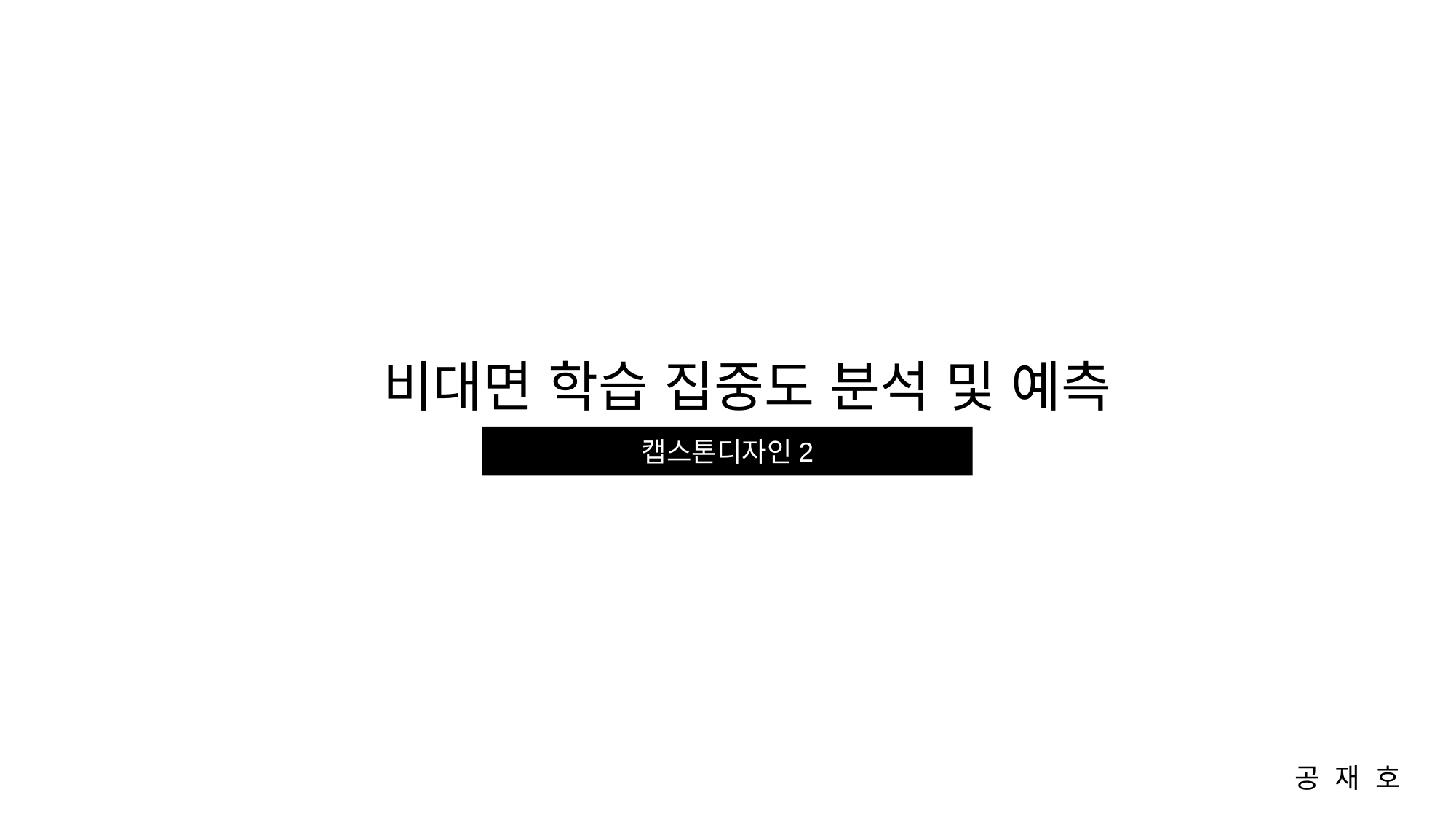

비대면 학습 집중도 분석 및 예측
캡스톤디자인2
공  재  호